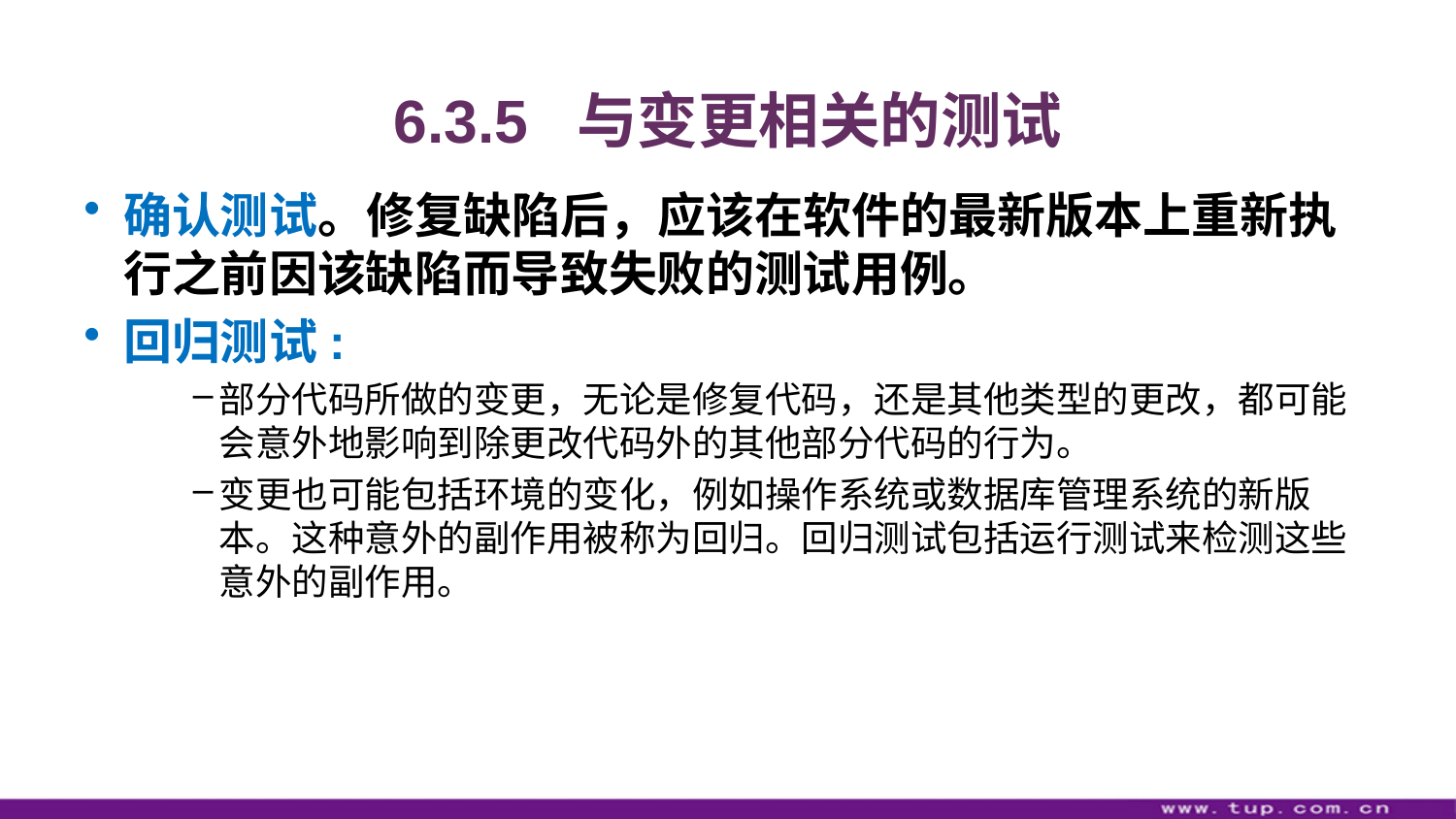

# 6.3.5  与变更相关的测试
确认测试。修复缺陷后，应该在软件的最新版本上重新执行之前因该缺陷而导致失败的测试用例。
回归测试:
部分代码所做的变更，无论是修复代码，还是其他类型的更改，都可能会意外地影响到除更改代码外的其他部分代码的行为。
变更也可能包括环境的变化，例如操作系统或数据库管理系统的新版本。这种意外的副作用被称为回归。回归测试包括运行测试来检测这些意外的副作用。